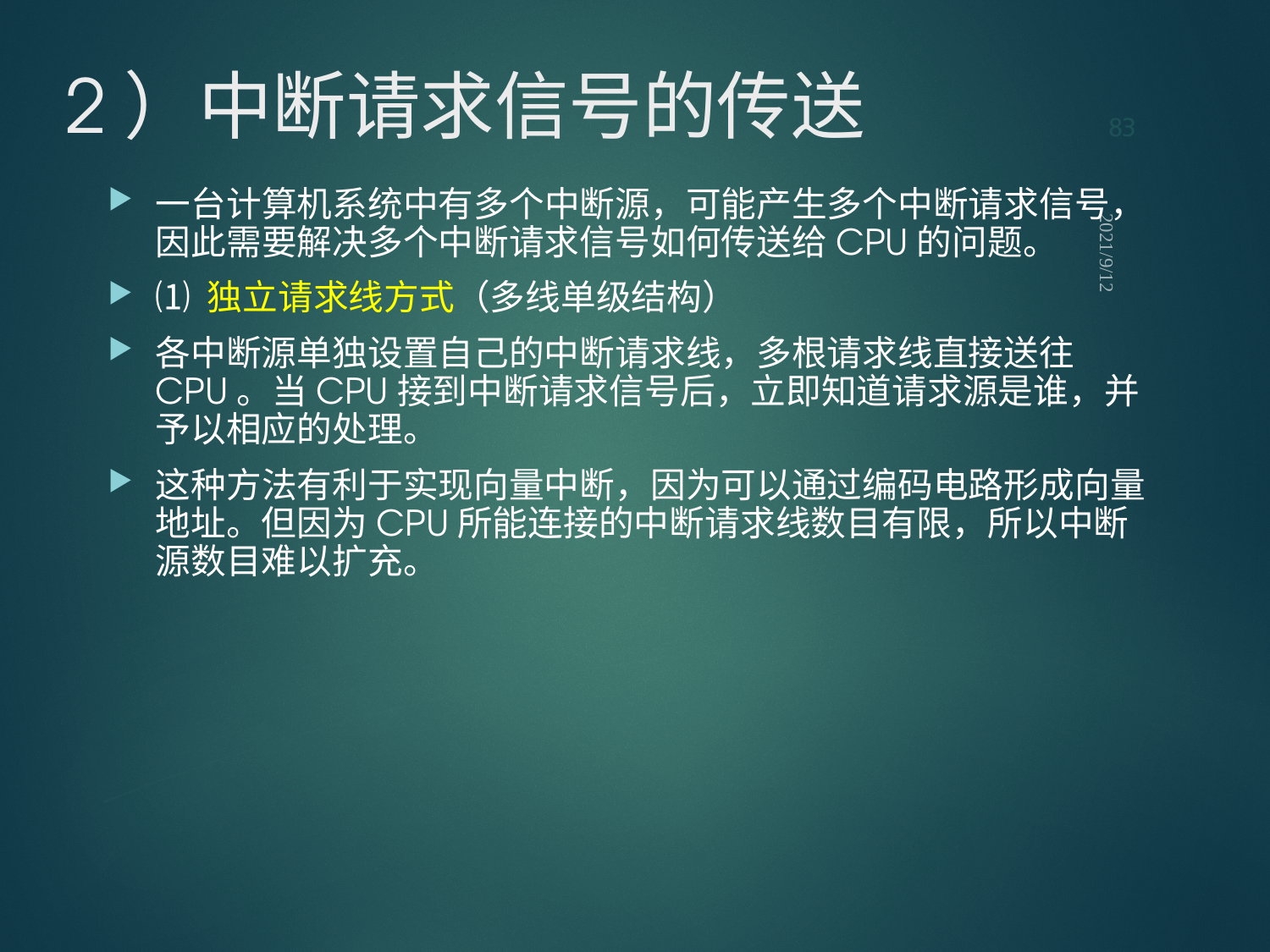

83
# 2）中断请求信号的传送
一台计算机系统中有多个中断源，可能产生多个中断请求信号，因此需要解决多个中断请求信号如何传送给CPU的问题。
⑴ 独立请求线方式（多线单级结构）
各中断源单独设置自己的中断请求线，多根请求线直接送往CPU。当CPU接到中断请求信号后，立即知道请求源是谁，并予以相应的处理。
这种方法有利于实现向量中断，因为可以通过编码电路形成向量地址。但因为CPU所能连接的中断请求线数目有限，所以中断源数目难以扩充。
2021/9/12